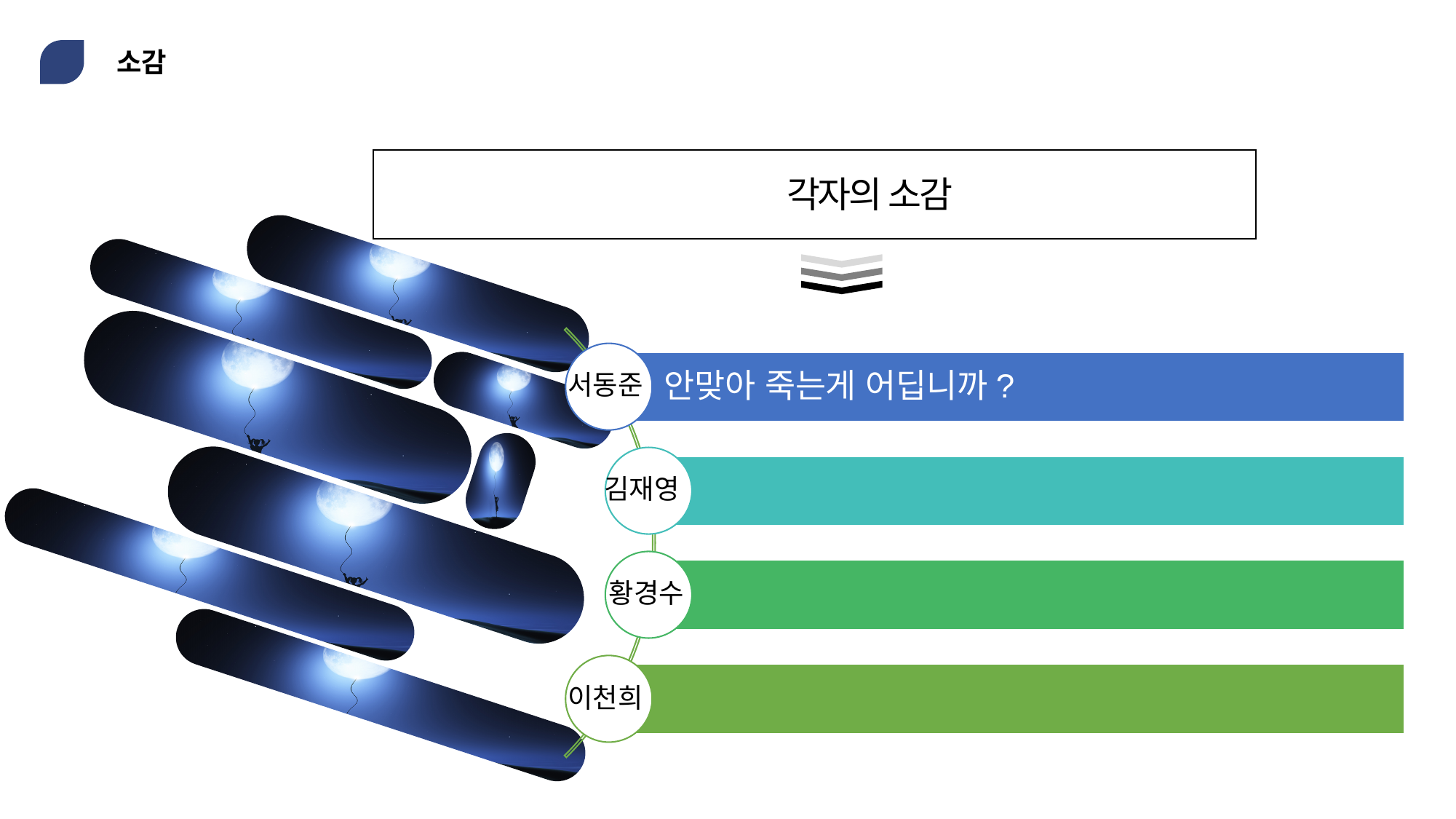

소감

		각자의 소감

안맞아 죽는게 어딥니까?

서동준
김재영
황경수
이천희